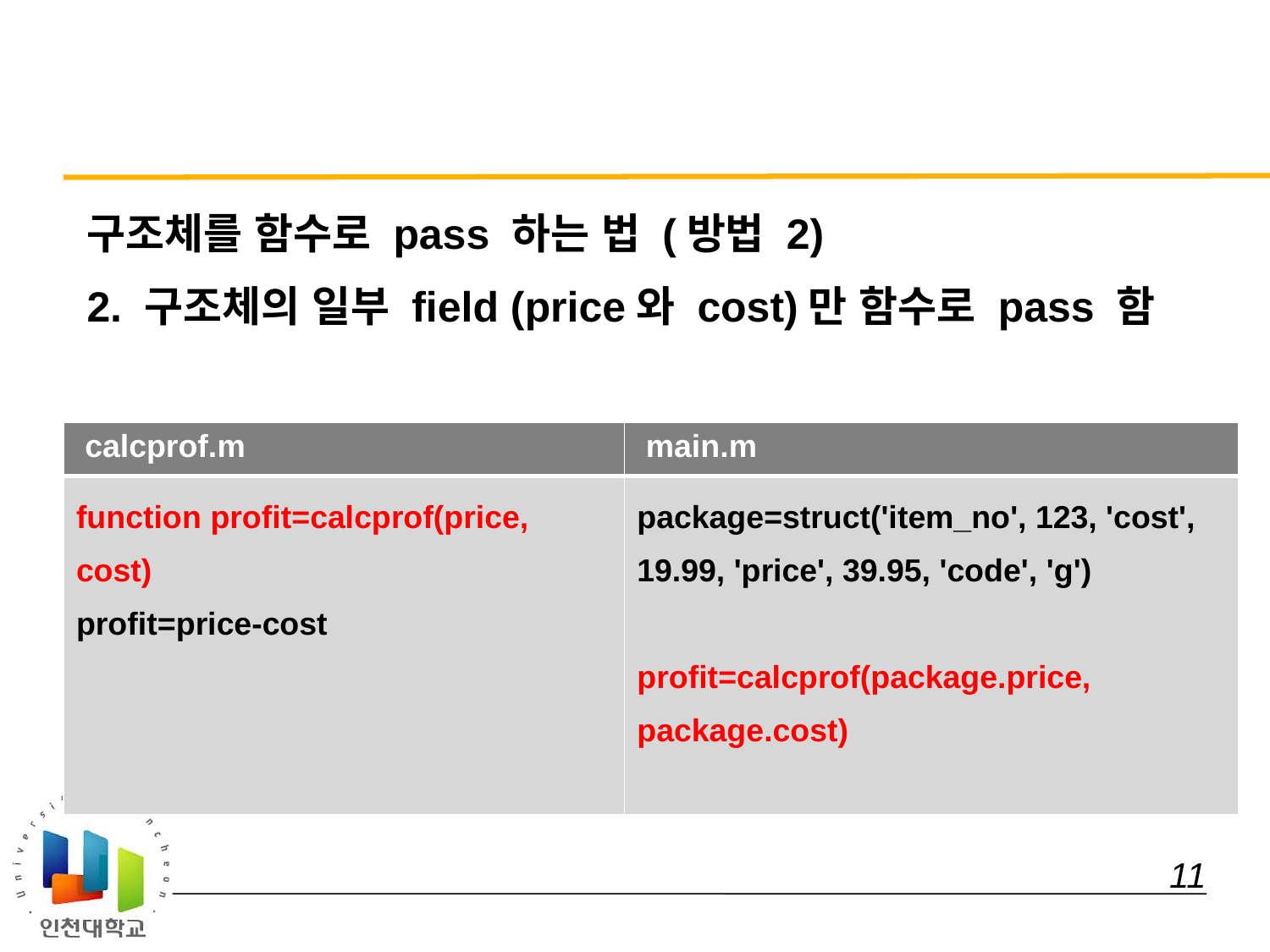

#
구조체를 함수로 pass 하는 법 (방법 2)
2. 구조체의 일부 field (price와 cost)만 함수로 pass 함
| calcprof.m | main.m |
| --- | --- |
| function profit=calcprof(price, cost) profit=price-cost | package=struct('item\_no', 123, 'cost', 19.99, 'price', 39.95, 'code', 'g') profit=calcprof(package.price, package.cost) |
 11